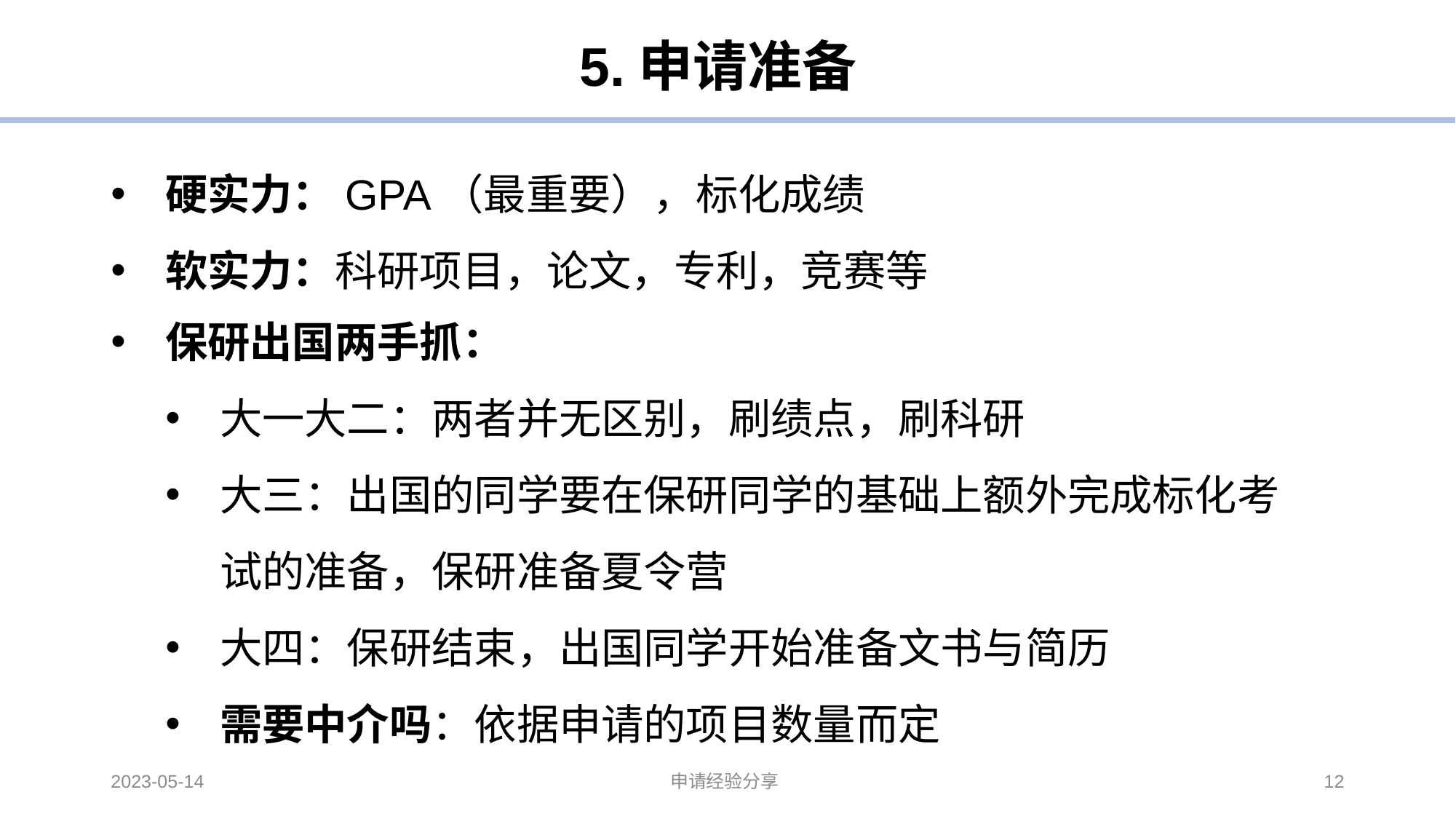

5.申请准备
硬实力：GPA（最重要），标化成绩
软实力：科研项目，论文，专利，竞赛等
保研出国两手抓：
大一大二：两者并无区别，刷绩点，刷科研
大三：出国的同学要在保研同学的基础上额外完成标化考试的准备，保研准备夏令营
大四：保研结束，出国同学开始准备文书与简历
需要中介吗：依据申请的项目数量而定
2023-05-14
申请经验分享
12